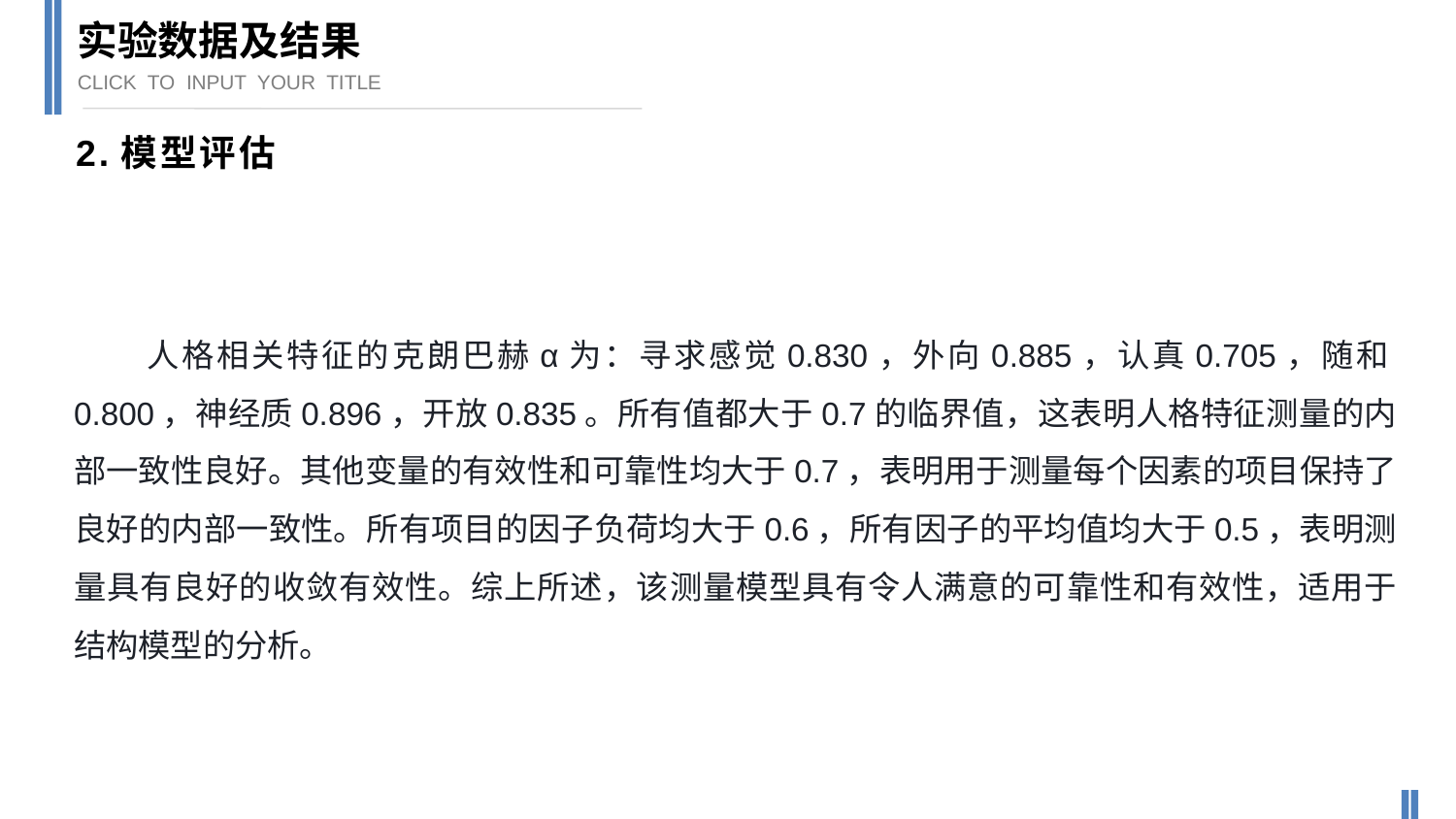

实验数据及结果
CLICK  TO  INPUT  YOUR  TITLE
2.模型评估
人格相关特征的克朗巴赫α为：寻求感觉0.830，外向0.885，认真0.705，随和0.800，神经质0.896，开放0.835。所有值都大于0.7的临界值，这表明人格特征测量的内部一致性良好。其他变量的有效性和可靠性均大于0.7，表明用于测量每个因素的项目保持了良好的内部一致性。所有项目的因子负荷均大于0.6，所有因子的平均值均大于0.5，表明测量具有良好的收敛有效性。综上所述，该测量模型具有令人满意的可靠性和有效性，适用于结构模型的分析。